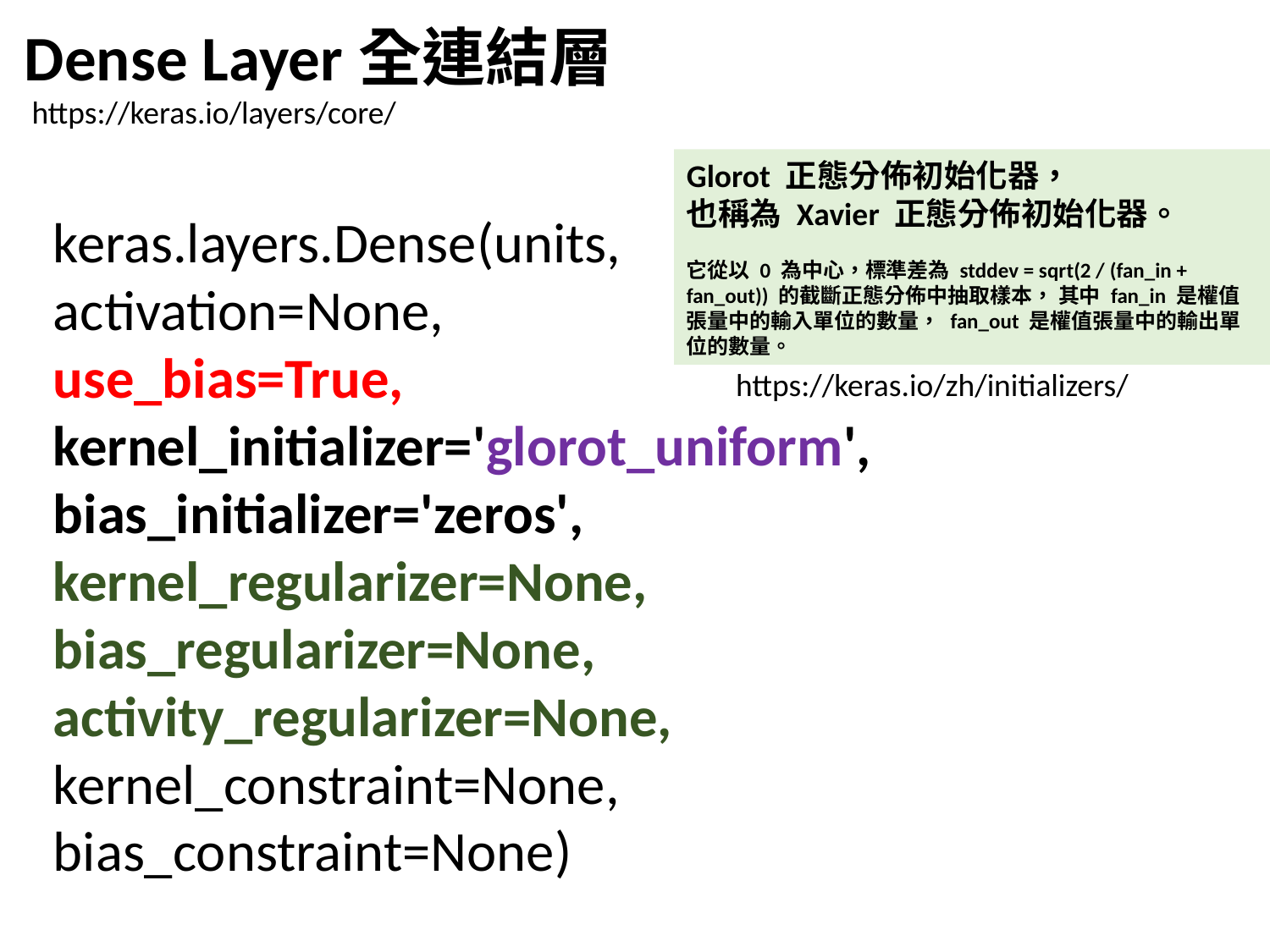

Dense Layer全連結層
https://keras.io/layers/core/
Glorot 正態分佈初始化器，
也稱為 Xavier 正態分佈初始化器。

它從以 0 為中心，標準差為 stddev = sqrt(2 / (fan_in + fan_out)) 的截斷正態分佈中抽取樣本， 其中 fan_in 是權值張量中的輸入單位的數量， fan_out 是權值張量中的輸出單位的數量。
keras.layers.Dense(units,
activation=None,
use_bias=True, kernel_initializer='glorot_uniform', bias_initializer='zeros', kernel_regularizer=None, bias_regularizer=None, activity_regularizer=None, kernel_constraint=None, bias_constraint=None)
https://keras.io/zh/initializers/